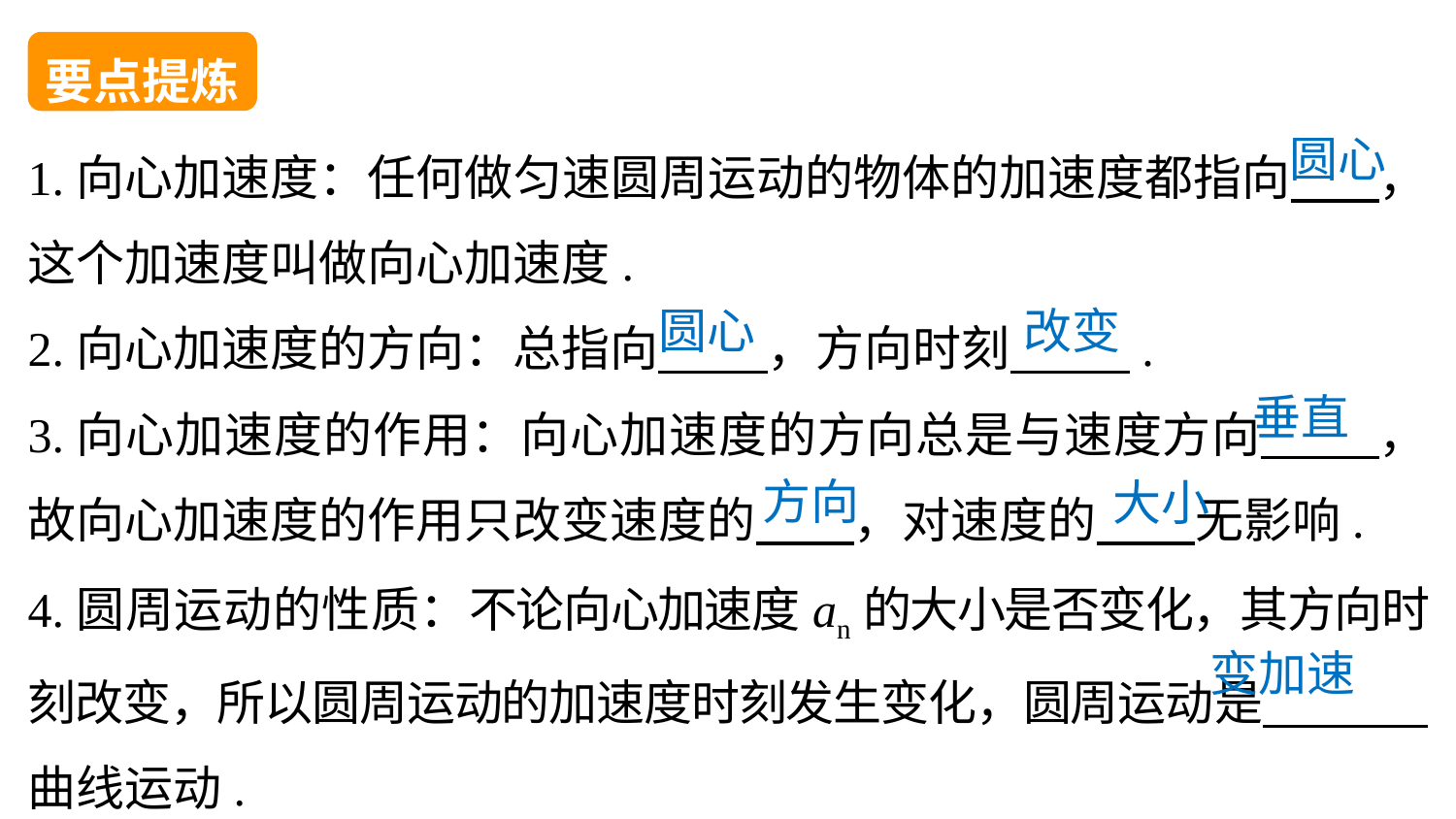

要点提炼
1.向心加速度：任何做匀速圆周运动的物体的加速度都指向        ，这个加速度叫做向心加速度.
2.向心加速度的方向：总指向          ，方向时刻           .
3.向心加速度的作用：向心加速度的方向总是与速度方向          ，故向心加速度的作用只改变速度的         ，对速度的         无影响.
4.圆周运动的性质：不论向心加速度an的大小是否变化，其方向时刻改变，所以圆周运动的加速度时刻发生变化，圆周运动是               曲线运动.
圆心
圆心
改变
垂直
方向
大小
变加速